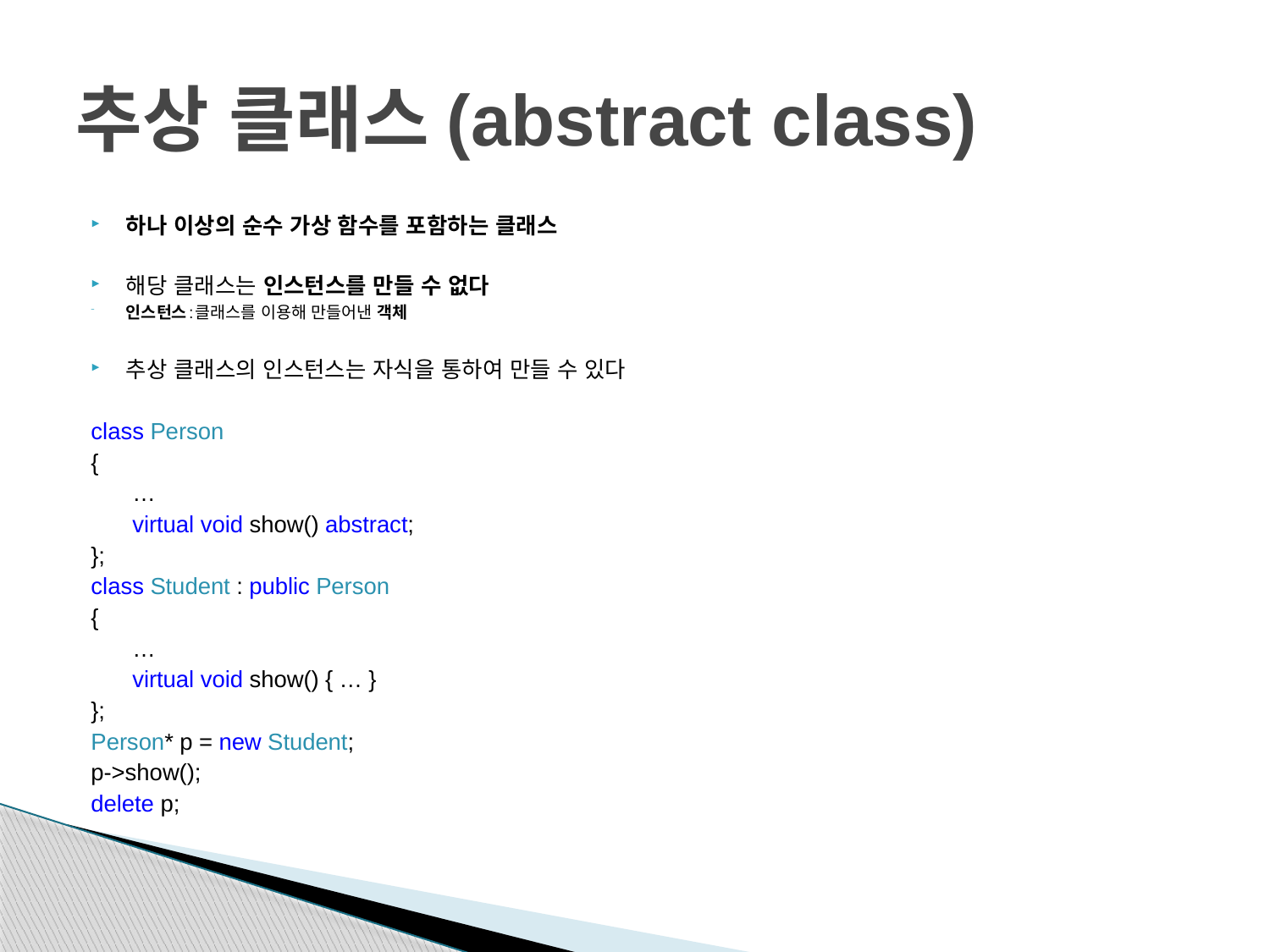

# 추상 클래스(abstract class)
하나 이상의 순수 가상 함수를 포함하는 클래스

해당 클래스는 인스턴스를 만들 수 없다
인스턴스:클래스를 이용해 만들어낸 객체

추상 클래스의 인스턴스는 자식을 통하여 만들 수 있다

class Person
{
	 …
	 virtual void show() abstract;
};
class Student : public Person
{
	 …
	 virtual void show() { … }
};
Person* p = new Student;
p->show();
delete p;